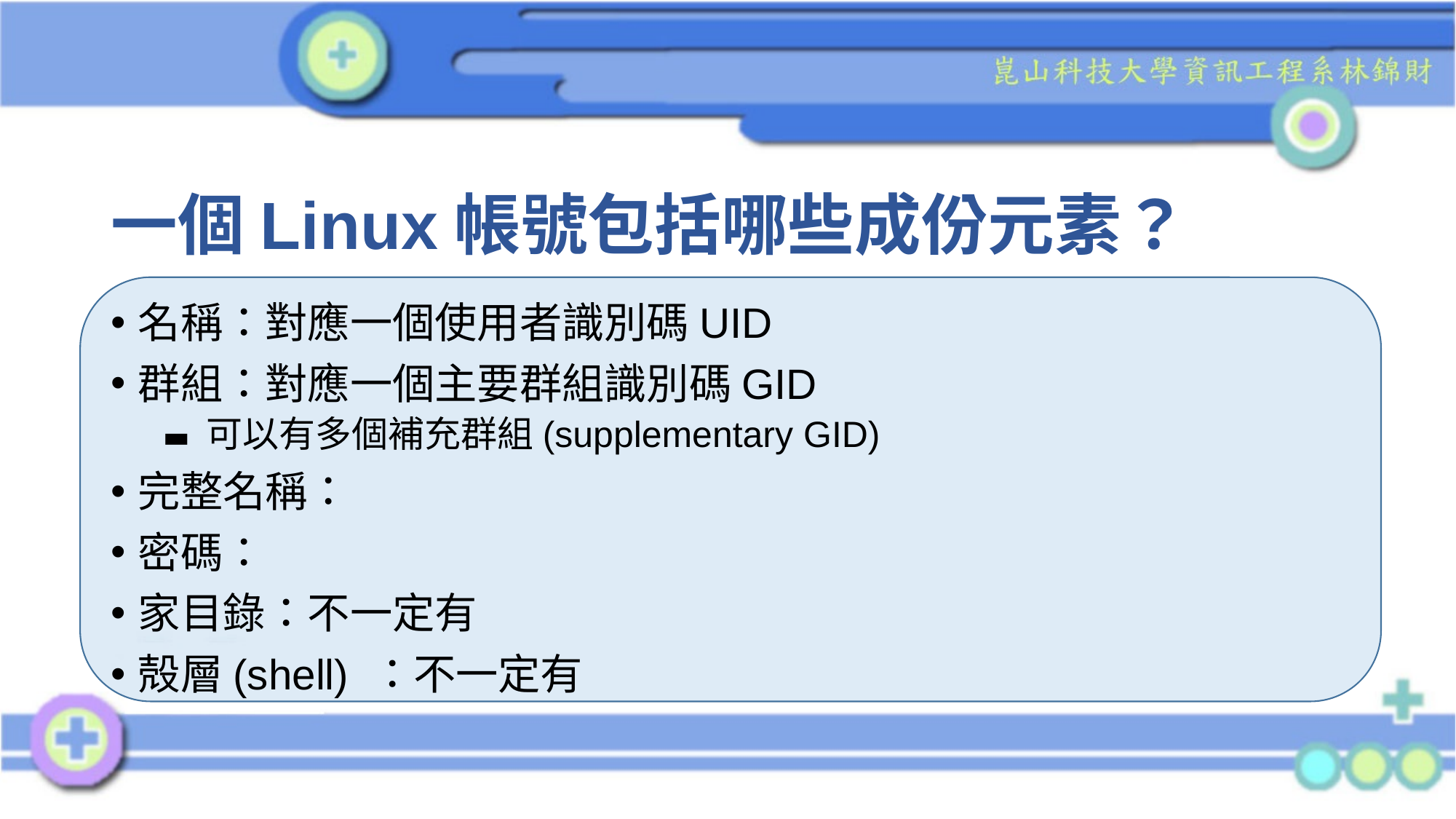

# 一個Linux帳號包括哪些成份元素？

名稱：對應一個使用者識別碼UID
群組：對應一個主要群組識別碼GID
可以有多個補充群組(supplementary GID)
完整名稱：
密碼：
家目錄：不一定有
殻層(shell) ：不一定有